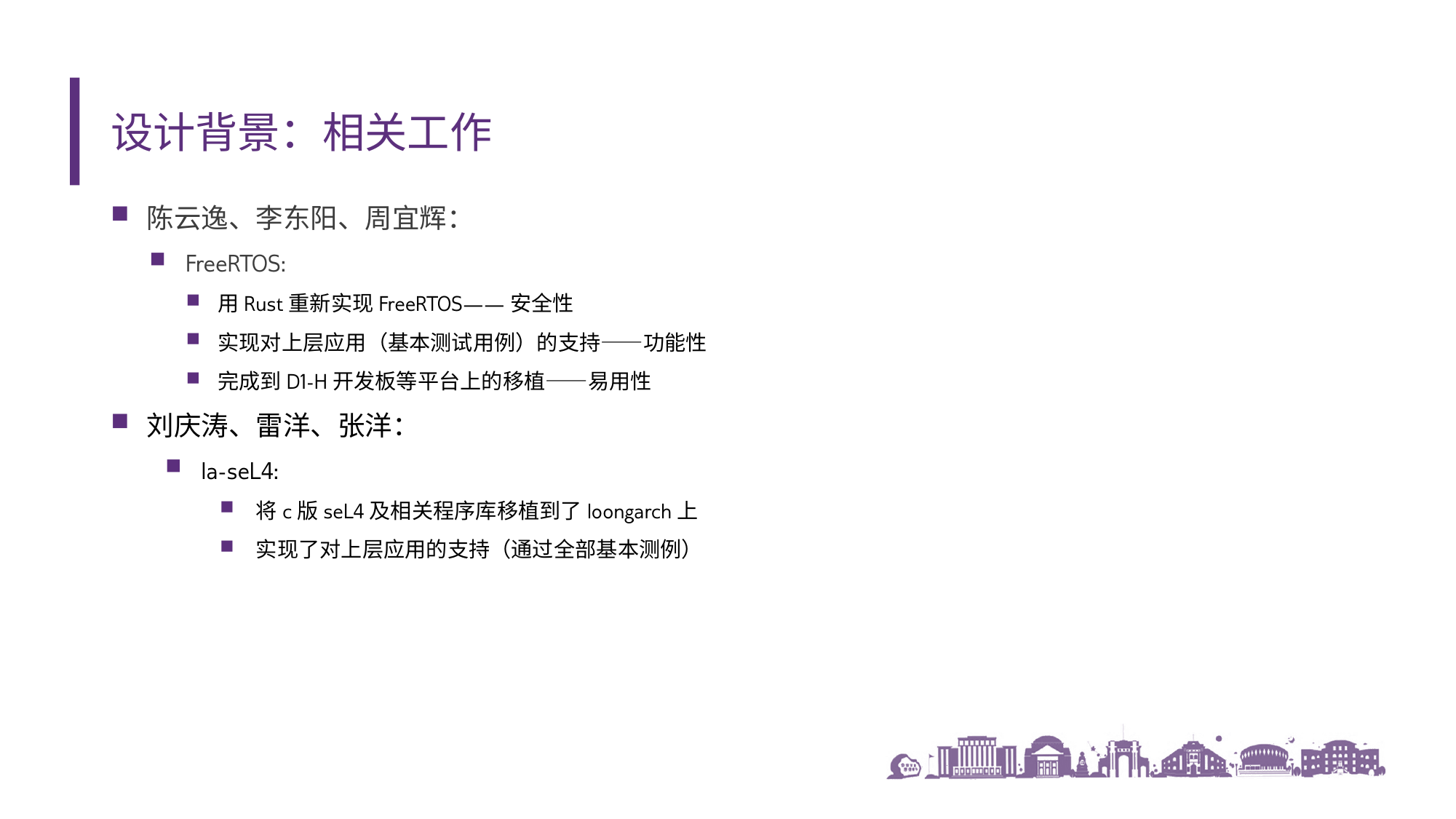

# 设计背景：相关工作
陈云逸、李东阳、周宜辉：
FreeRTOS:
用Rust重新实现FreeRTOS——安全性
实现对上层应用（基本测试用例）的支持——功能性
完成到D1-H开发板等平台上的移植——易用性
刘庆涛、雷洋、张洋：
la-seL4:
将c版seL4及相关程序库移植到了loongarch上
实现了对上层应用的支持（通过全部基本测例）